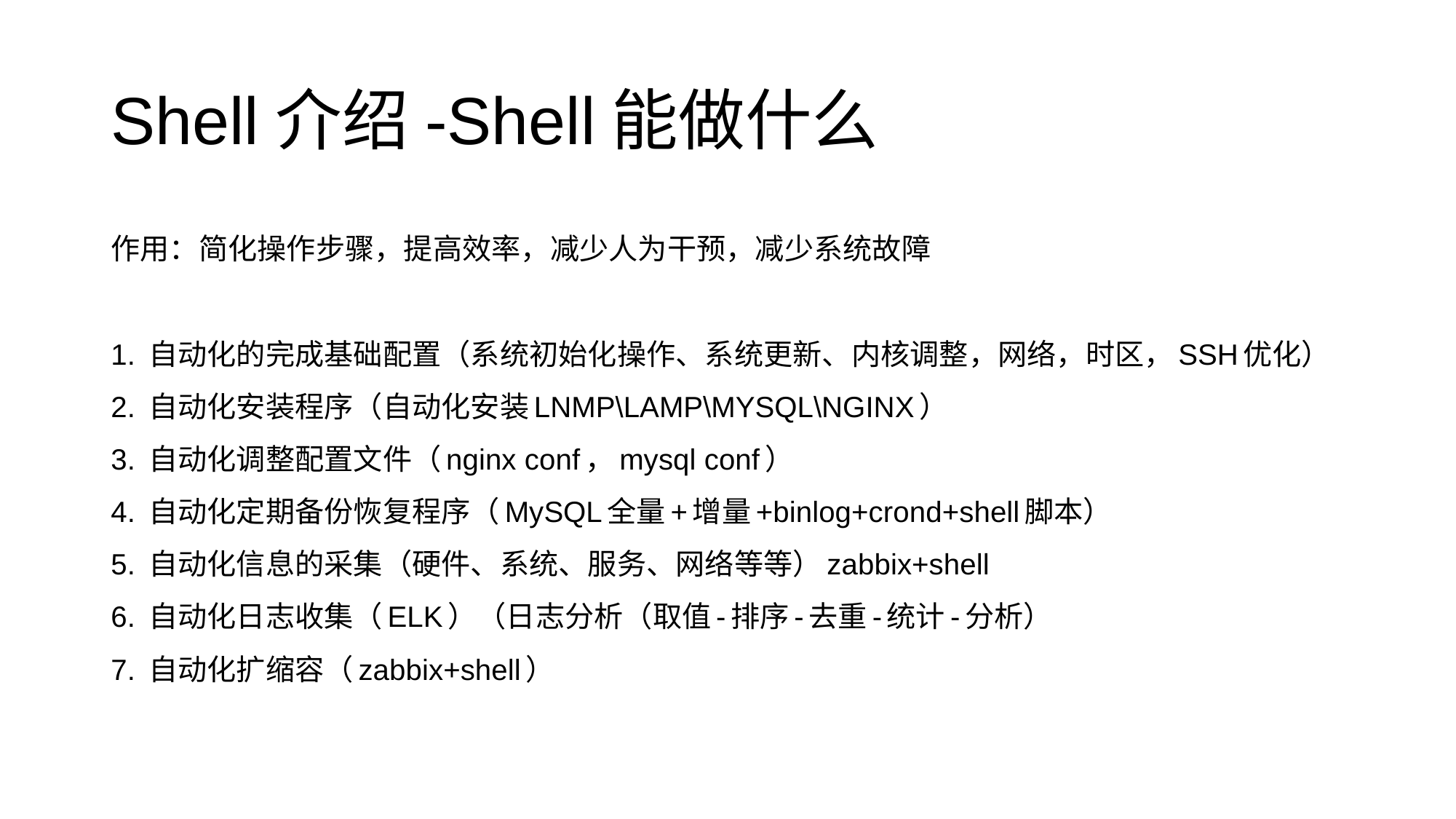

# Shell介绍-Shell能做什么
作用：简化操作步骤，提高效率，减少人为干预，减少系统故障

1. 自动化的完成基础配置（系统初始化操作、系统更新、内核调整，网络，时区，SSH优化）
2. 自动化安装程序（自动化安装LNMP\LAMP\MYSQL\NGINX）
3. 自动化调整配置文件（nginx conf，mysql conf）
4. 自动化定期备份恢复程序（MySQL全量+增量+binlog+crond+shell脚本）
5. 自动化信息的采集（硬件、系统、服务、网络等等）zabbix+shell
6. 自动化日志收集（ELK）（日志分析（取值-排序-去重-统计-分析）
7. 自动化扩缩容（zabbix+shell）